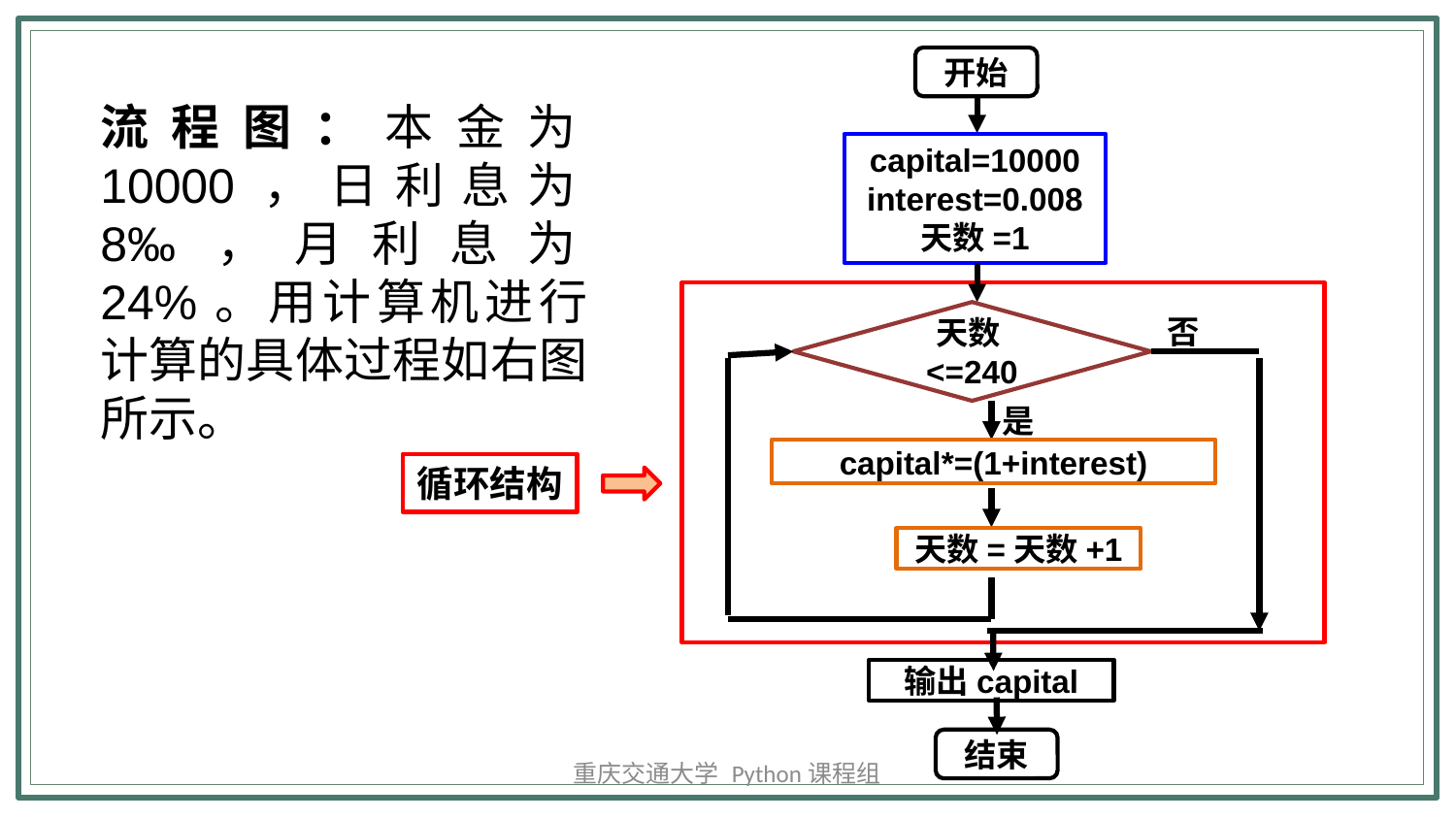

开始
capital=10000
interest=0.008
天数=1
天数<=240
否
是
capital*=(1+interest)
天数=天数+1
输出capital
结束
流程图：本金为10000，日利息为8‰，月利息为24%。用计算机进行计算的具体过程如右图所示。

循环结构

重庆交通大学 Python课程组